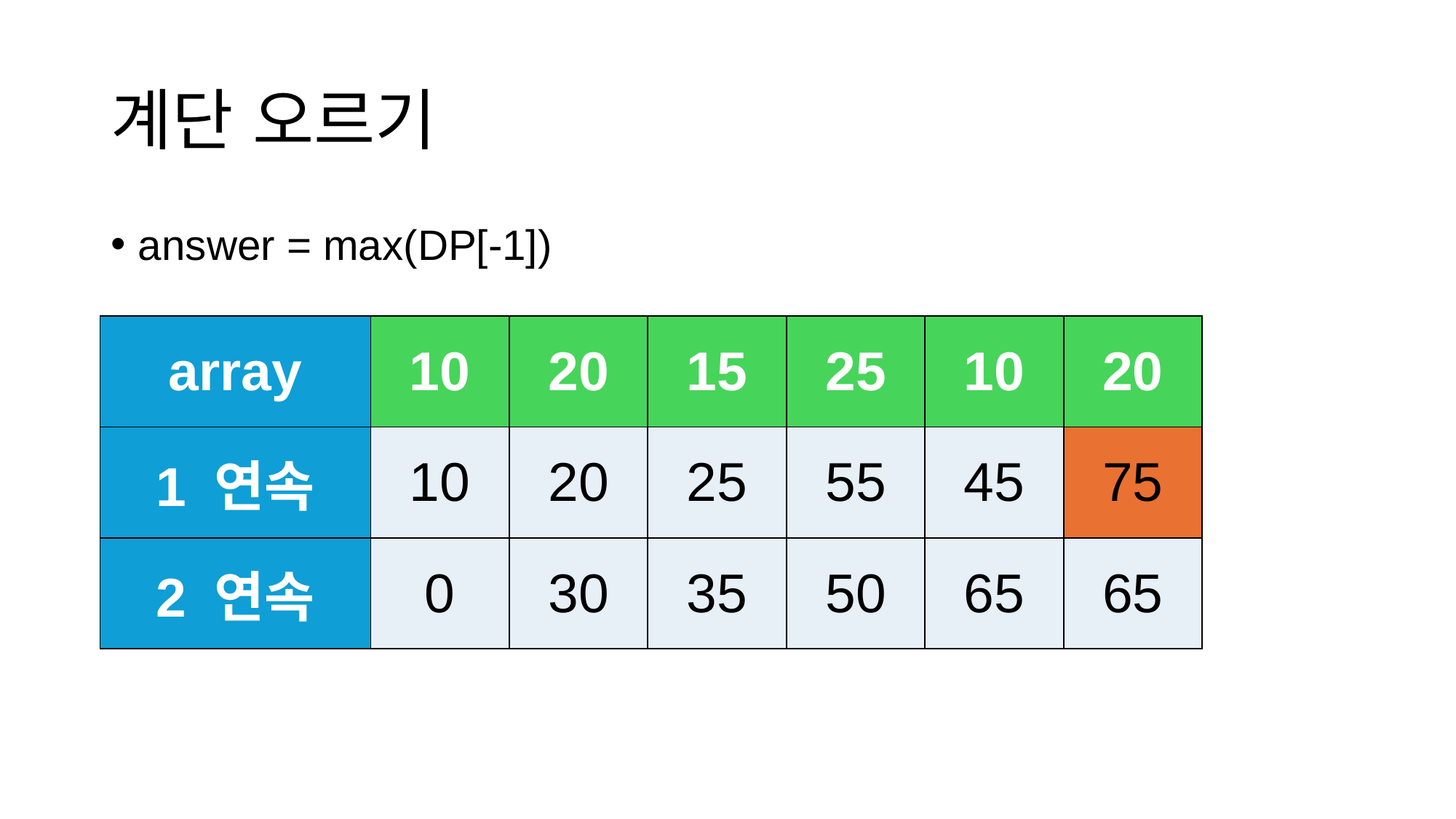

# 계단 오르기
answer = max(DP[-1])
| array | 10 | 20 | 15 | 25 | 10 | 20 |
| --- | --- | --- | --- | --- | --- | --- |
| 1 연속 | 10 | 20 | 25 | 55 | 45 | 75 |
| 2 연속 | 0 | 30 | 35 | 50 | 65 | 65 |